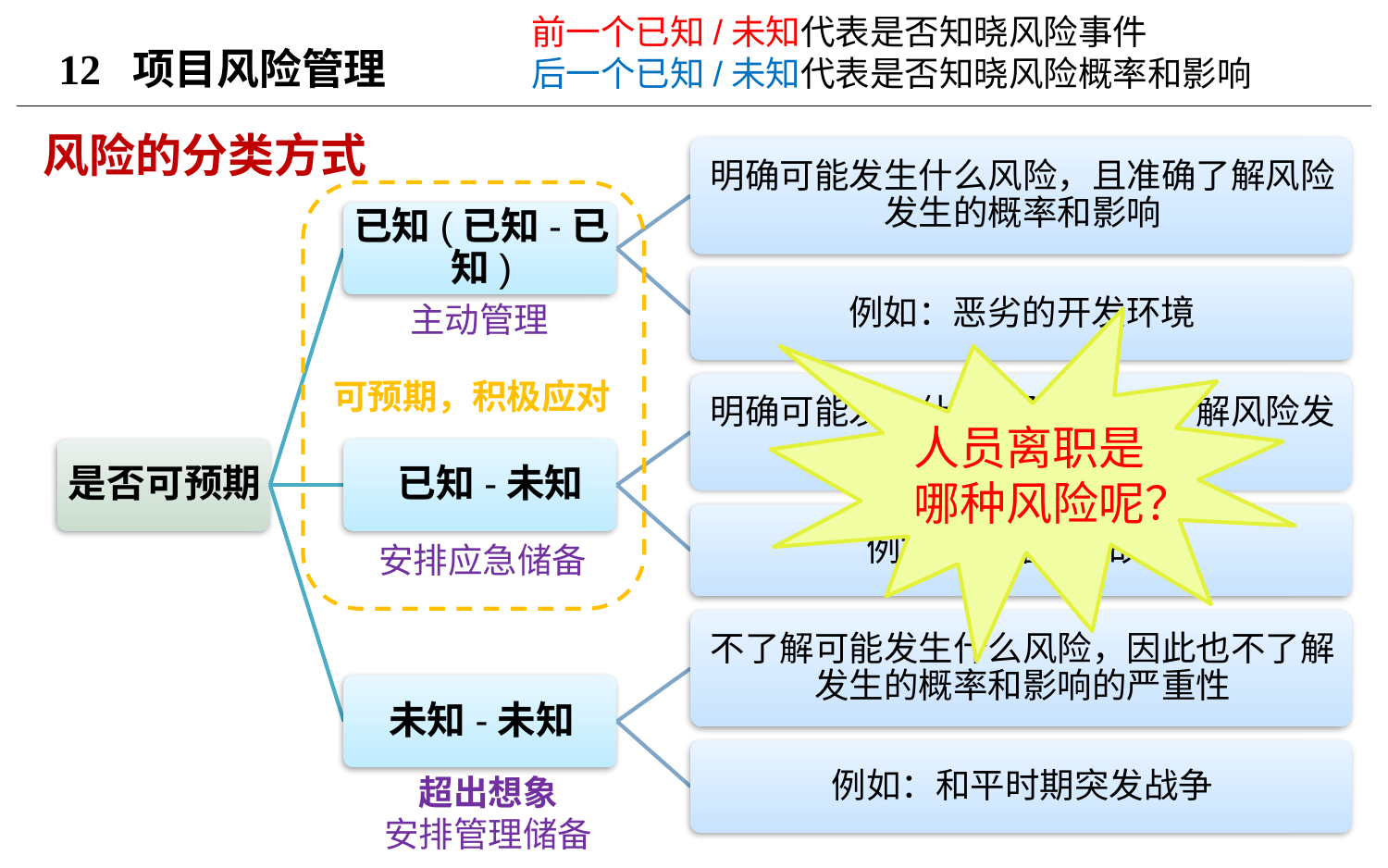

前一个已知/未知代表是否知晓风险事件
后一个已知/未知代表是否知晓风险概率和影响
# 12  项目风险管理
风险的分类方式
是否可预期

已知(已知-已知)

明确可能发生什么风险，且准确了解风险发生的概率和影响

例如：恶劣的开发环境

 已知-未知

明确可能发生什么风险，但不了解风险发生的概率和严重性

例如：机器发生故障

未知-未知

不了解可能发生什么风险，因此也不了解发生的概率和影响的严重性

例如：和平时期突发战争
可预期，积极应对
主动管理
人员离职是哪种风险呢？
安排应急储备
超出想象
安排管理储备